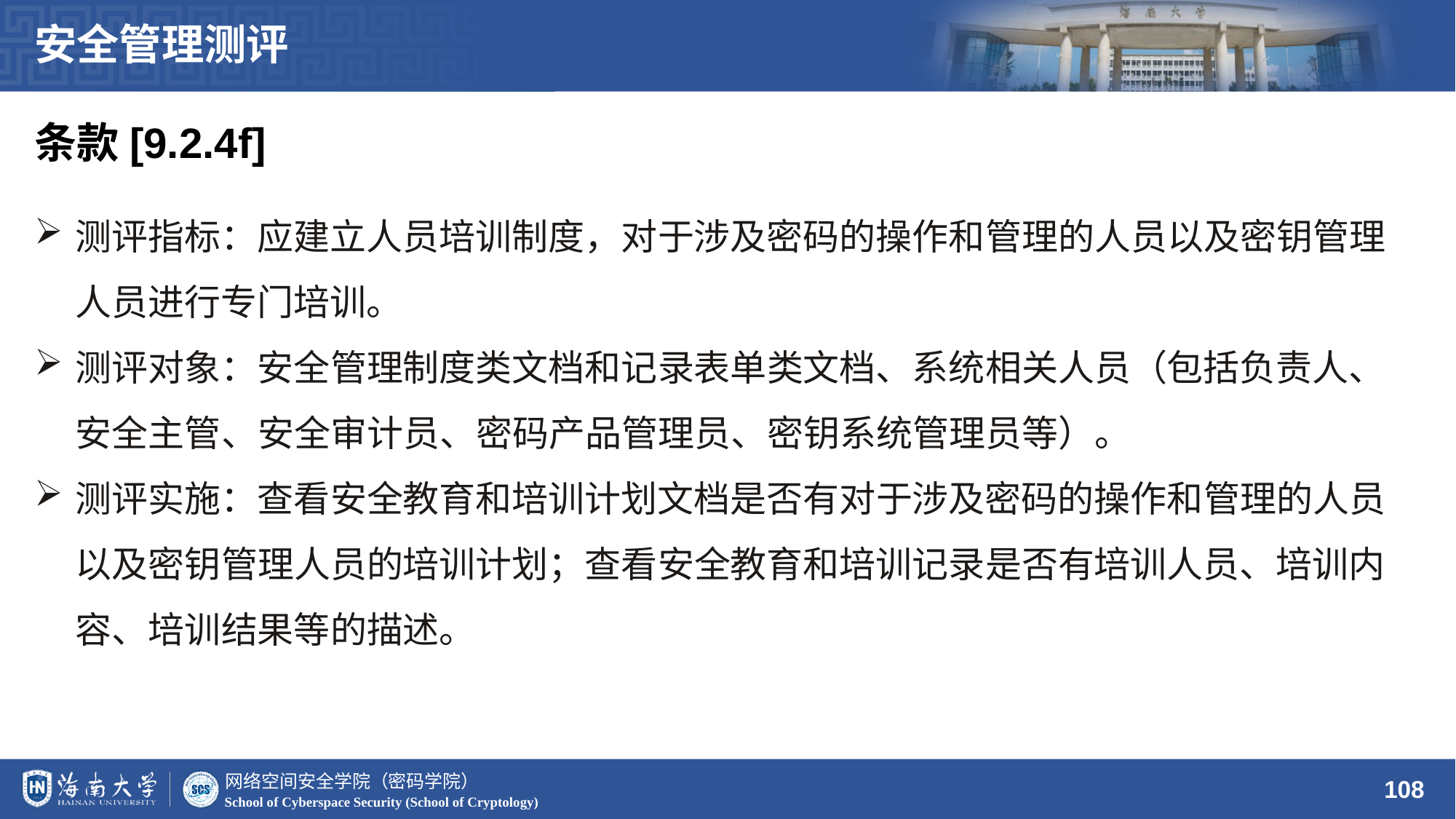

安全管理测评
条款[9.2.4f]
测评指标：应建立人员培训制度，对于涉及密码的操作和管理的人员以及密钥管理人员进行专门培训。
测评对象：安全管理制度类文档和记录表单类文档、系统相关人员（包括负责人、安全主管、安全审计员、密码产品管理员、密钥系统管理员等）。
测评实施：查看安全教育和培训计划文档是否有对于涉及密码的操作和管理的人员以及密钥管理人员的培训计划；查看安全教育和培训记录是否有培训人员、培训内容、培训结果等的描述。
108